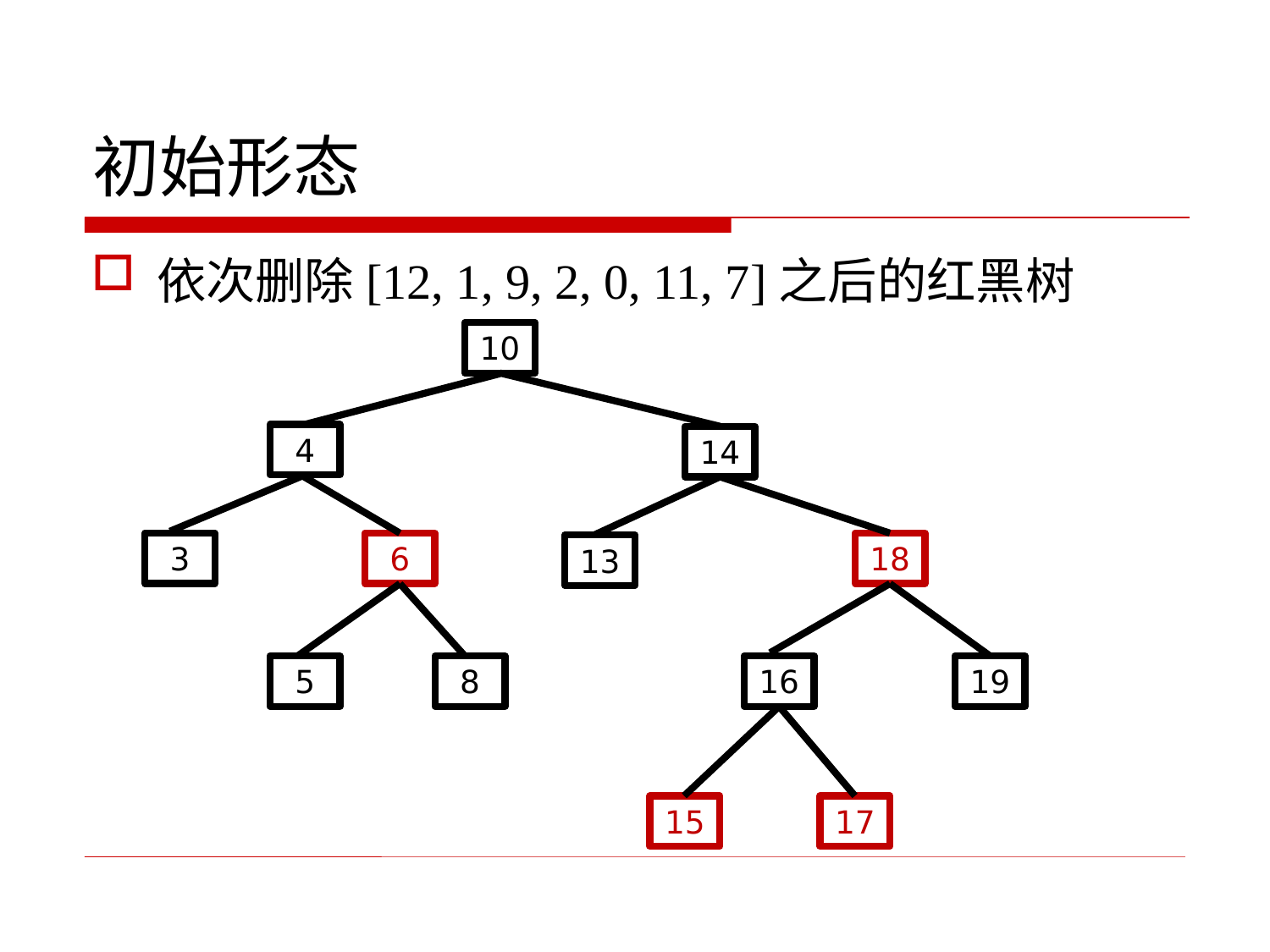

# 初始形态
依次删除[12, 1, 9, 2, 0, 11, 7]之后的红黑树

10
4
14
3
6
18
13
5
8
16
19
15
17